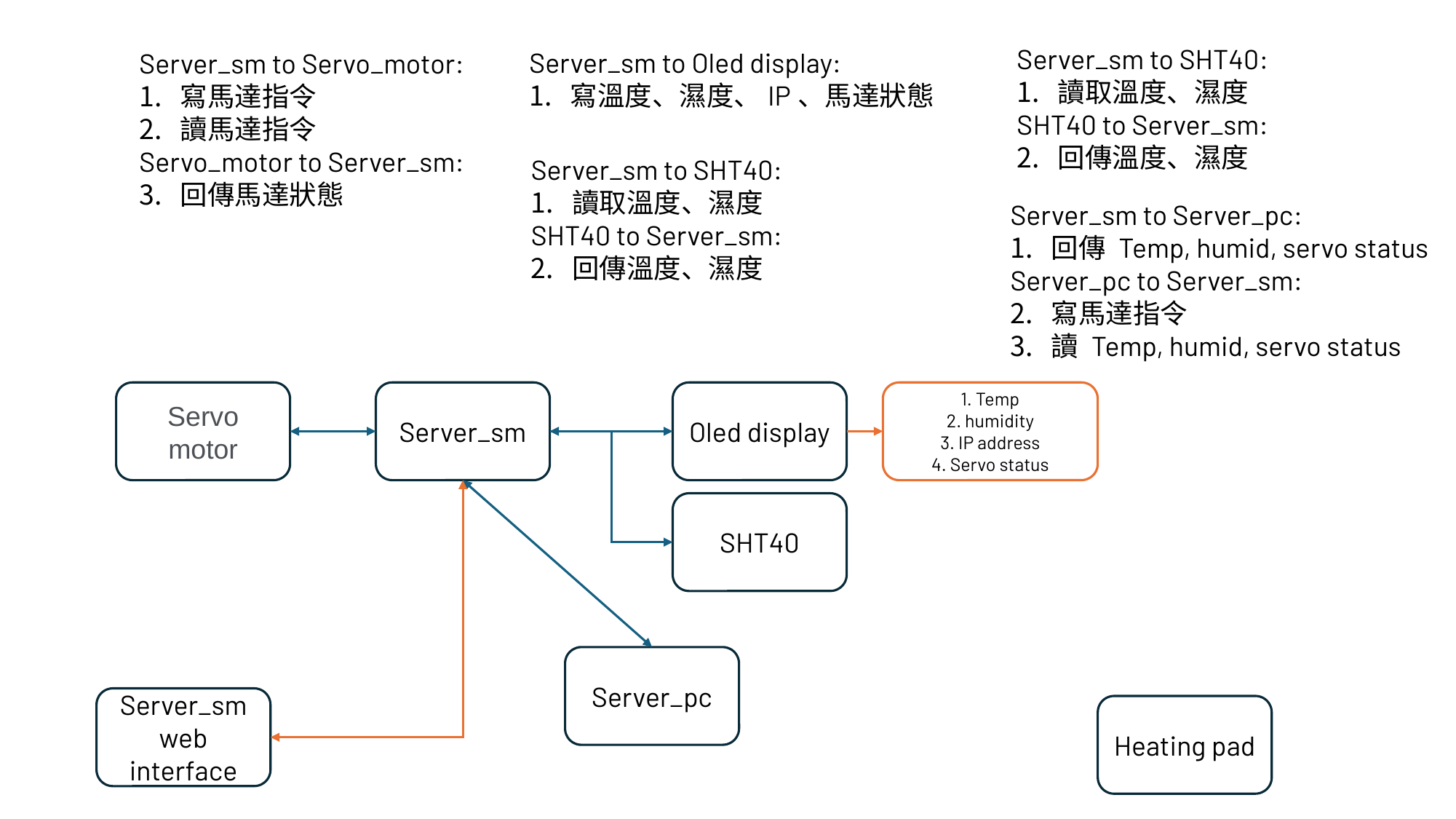

Server_sm to SHT40:
讀取溫度、濕度
SHT40 to Server_sm:
回傳溫度、濕度
Server_sm to Oled display:
寫溫度、濕度、IP、馬達狀態
Server_sm to Servo_motor:
寫馬達指令
讀馬達指令
Servo_motor to Server_sm:
回傳馬達狀態
Server_sm to SHT40:
讀取溫度、濕度
SHT40 to Server_sm:
回傳溫度、濕度
Server_sm to Server_pc:
回傳 Temp, humid, servo status
Server_pc to Server_sm:
寫馬達指令
讀 Temp, humid, servo status
Servo
motor
1. Temp
2. humidity
3. IP address
4. Servo status
Server_sm
Oled display
SHT40
Server_pc
Server_sm
web interface
Heating pad